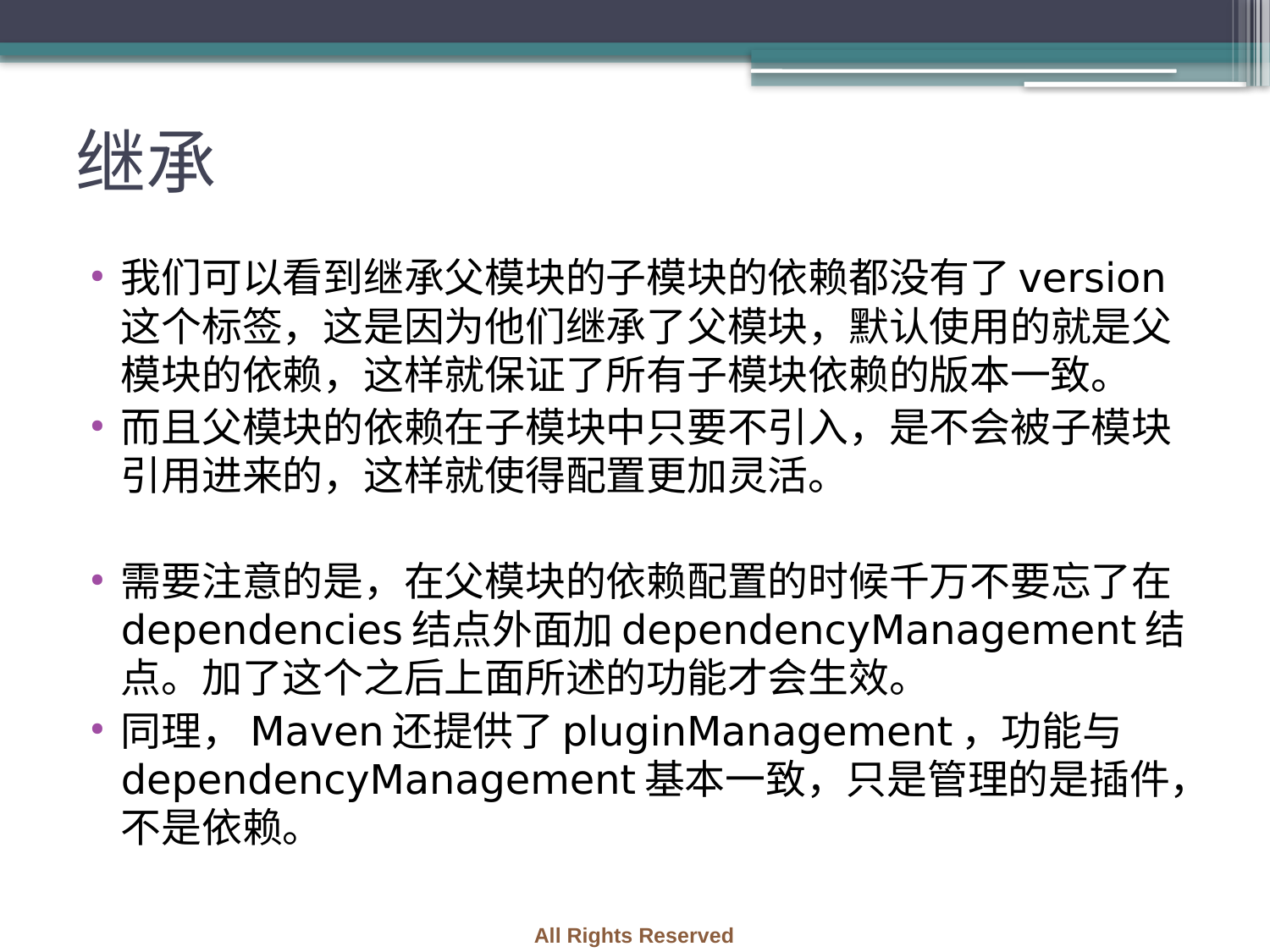

# 继承
我们可以看到继承父模块的子模块的依赖都没有了version这个标签，这是因为他们继承了父模块，默认使用的就是父模块的依赖，这样就保证了所有子模块依赖的版本一致。
而且父模块的依赖在子模块中只要不引入，是不会被子模块引用进来的，这样就使得配置更加灵活。

需要注意的是，在父模块的依赖配置的时候千万不要忘了在dependencies结点外面加dependencyManagement结点。加了这个之后上面所述的功能才会生效。
同理，Maven还提供了pluginManagement，功能与dependencyManagement基本一致，只是管理的是插件，不是依赖。